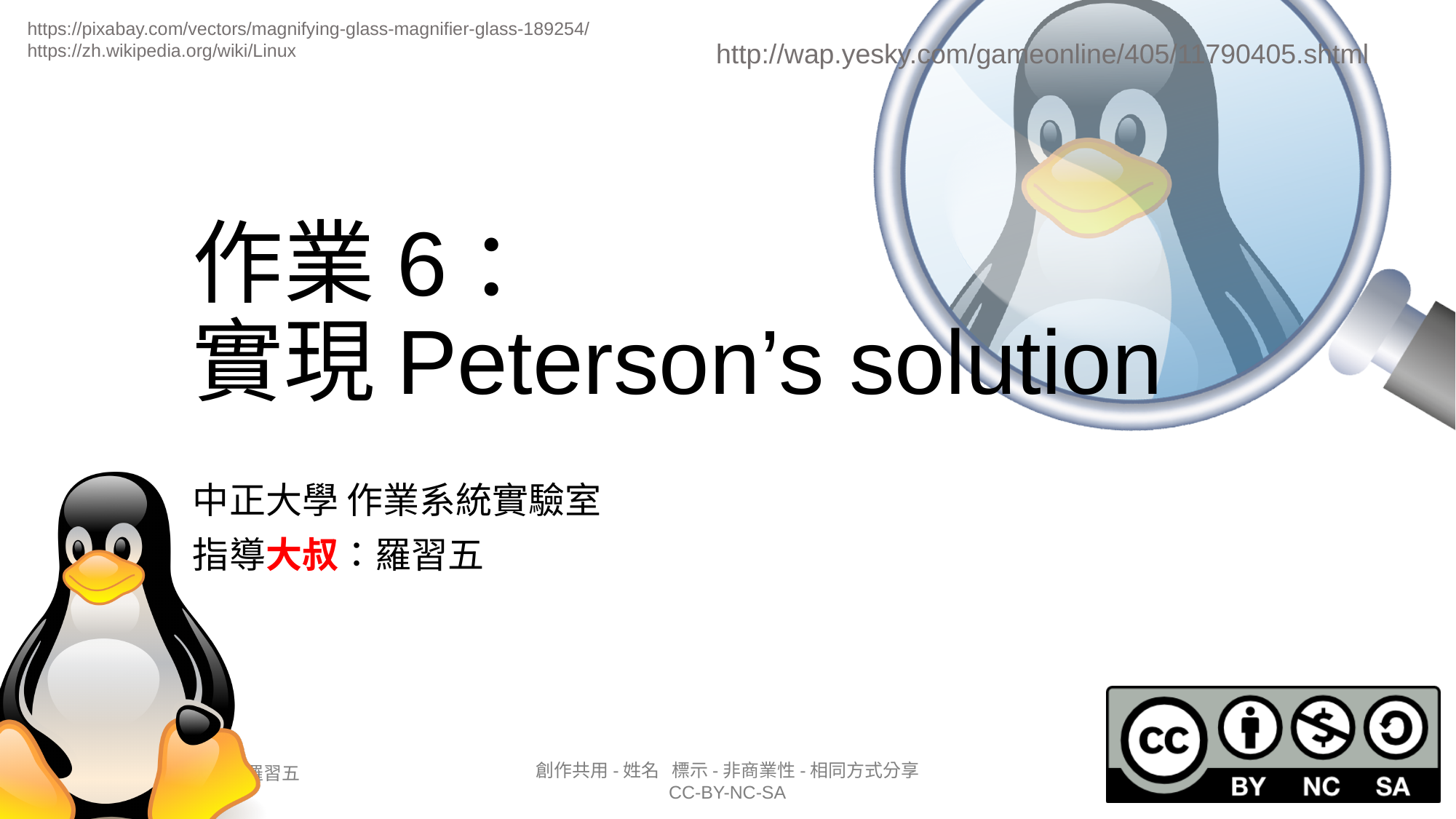

http://wap.yesky.com/gameonline/405/11790405.shtml
# 作業6： 實現Peterson’s solution
中正大學 作業系統實驗室
指導大叔：羅習五